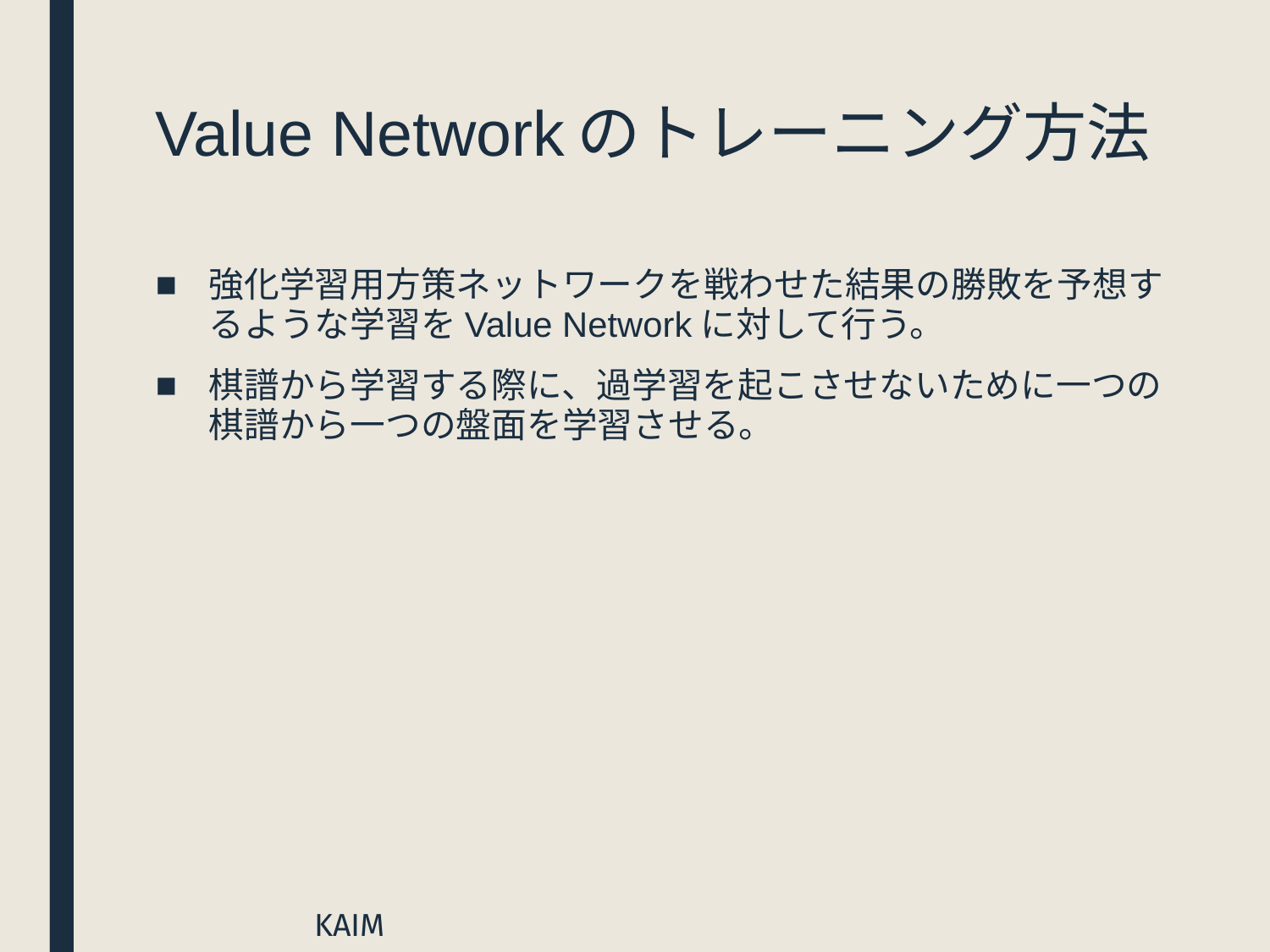

# Value Networkのトレーニング方法
強化学習用方策ネットワークを戦わせた結果の勝敗を予想するような学習をValue Networkに対して行う。
棋譜から学習する際に、過学習を起こさせないために一つの棋譜から一つの盤面を学習させる。

KAIM